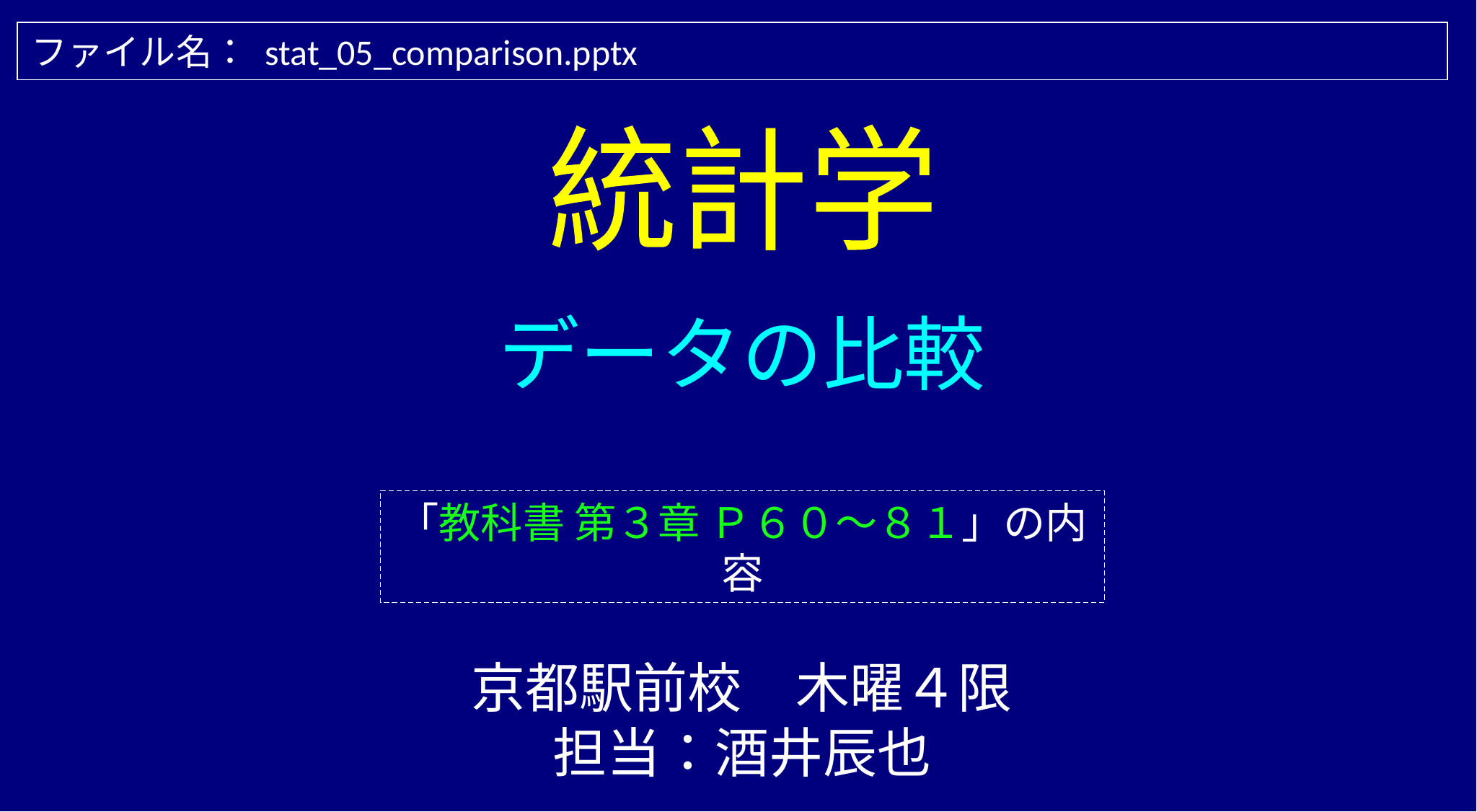

ファイル名： stat_05_comparison.pptx
統計学
データの比較
「教科書 第３章 Ｐ６０～８１」の内容
京都駅前校　木曜４限
担当：酒井辰也